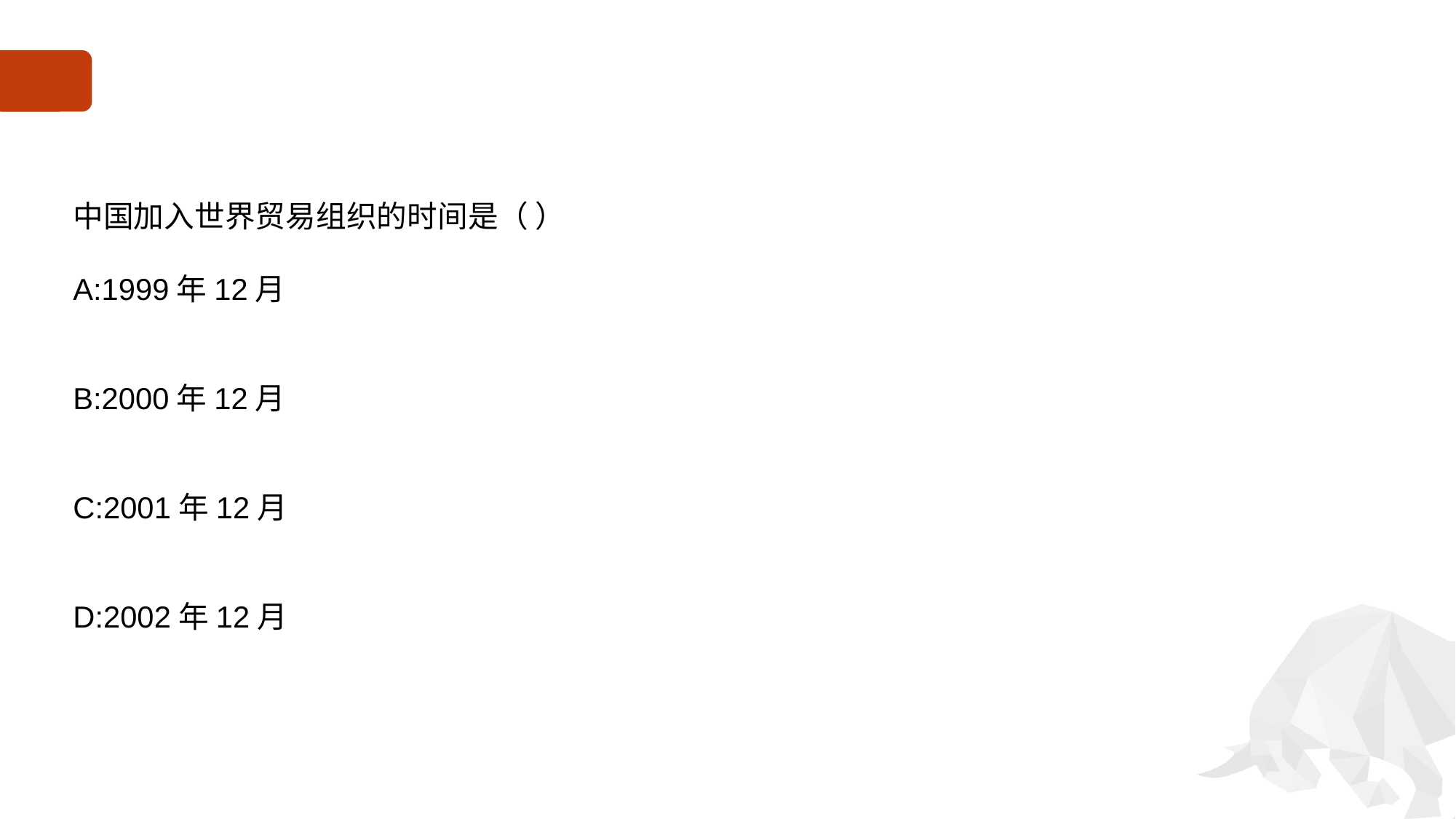

#
中国加入世界贸易组织的时间是（ ）

A:1999年12月

B:2000年12月

C:2001年12月

D:2002年12月